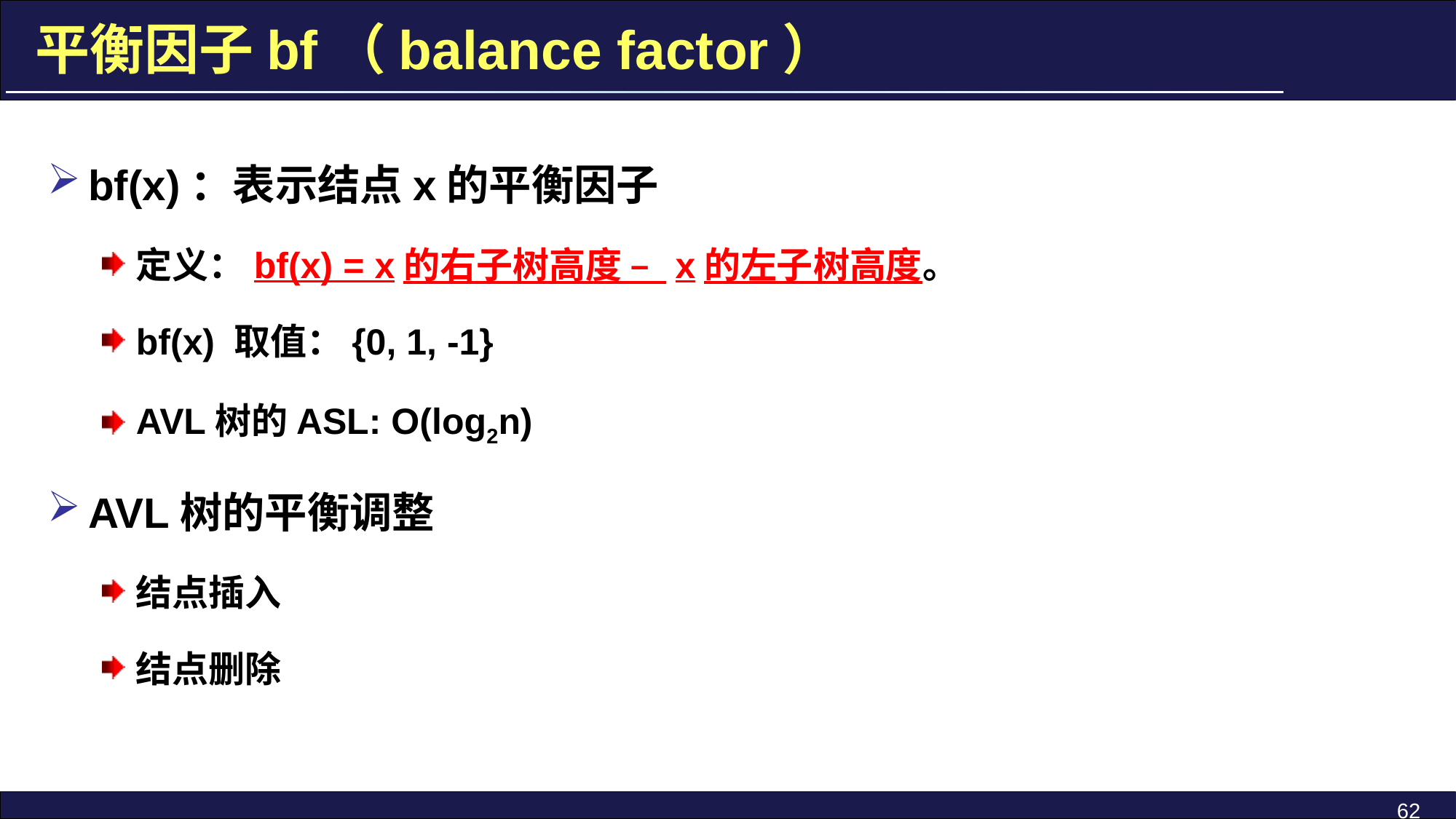

# 平衡因子bf（balance factor）
bf(x)：表示结点x的平衡因子
定义：bf(x) = x的右子树高度 –  x的左子树高度。
bf(x) 取值：{0, 1, -1}
AVL树的ASL: O(log2n)
AVL树的平衡调整
结点插入
结点删除

62